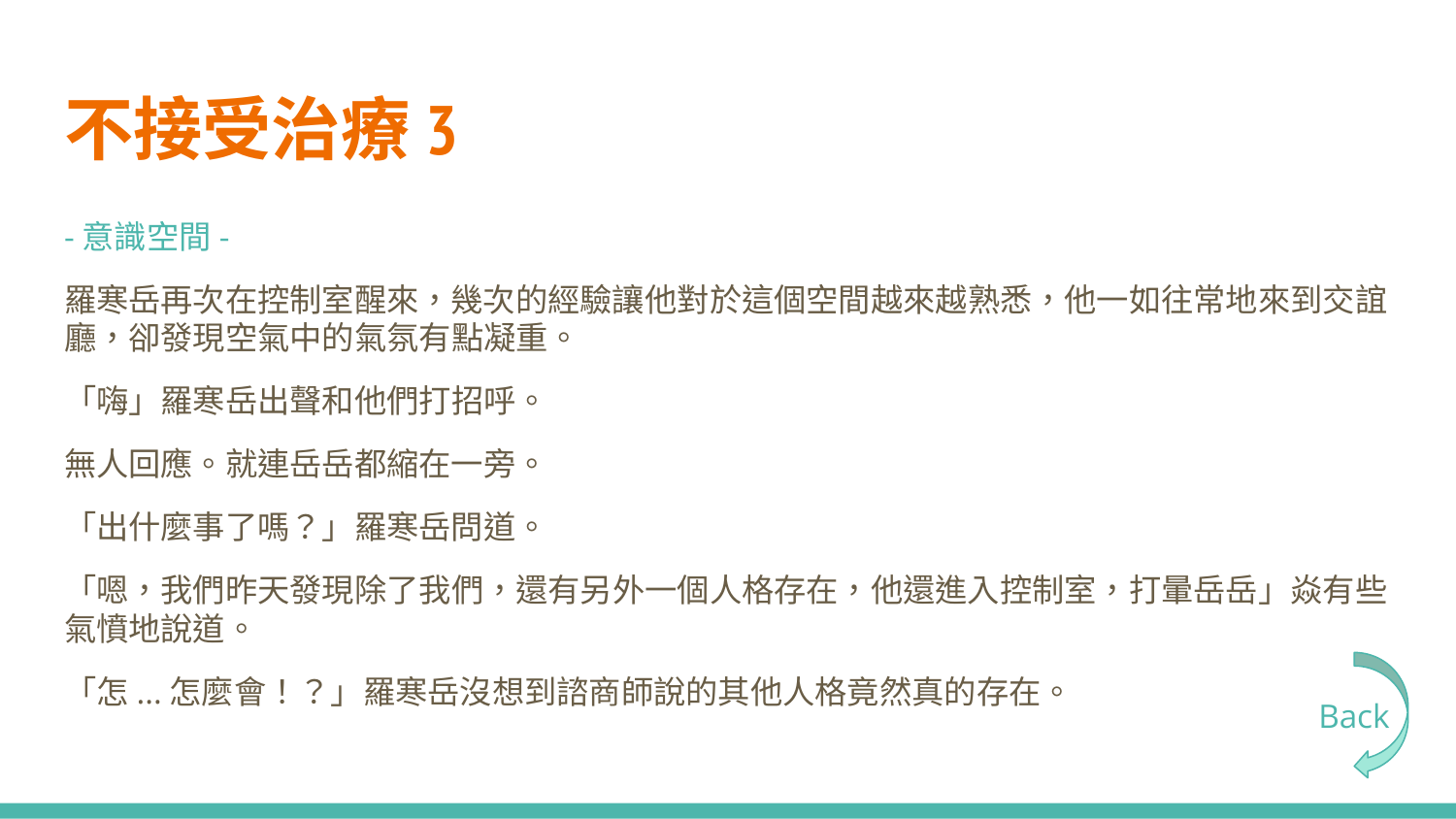

# 不接受治療3
-意識空間-
羅寒岳再次在控制室醒來，幾次的經驗讓他對於這個空間越來越熟悉，他一如往常地來到交誼廳，卻發現空氣中的氣氛有點凝重。
「嗨」羅寒岳出聲和他們打招呼。
無人回應。就連岳岳都縮在一旁。
「出什麼事了嗎？」羅寒岳問道。
「嗯，我們昨天發現除了我們，還有另外一個人格存在，他還進入控制室，打暈岳岳」焱有些氣憤地說道。
「怎...怎麼會！？」羅寒岳沒想到諮商師說的其他人格竟然真的存在。

Back